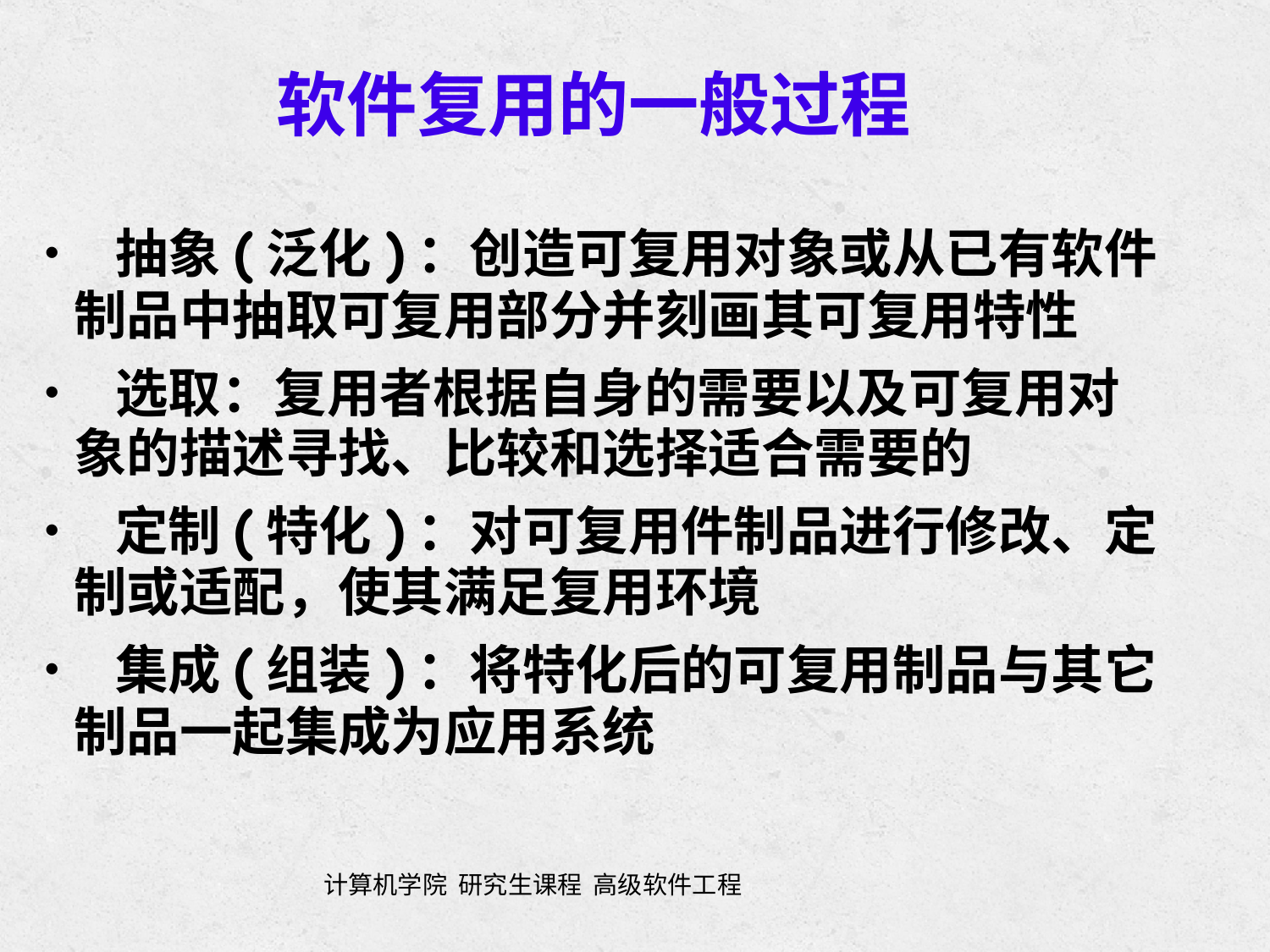

软件复用的一般过程

•  抽象(泛化)：创造可复用对象或从已有软件
	制品中抽取可复用部分并刻画其可复用特性
•  选取：复用者根据自身的需要以及可复用对
	象的描述寻找、比较和选择适合需要的
•  定制(特化)：对可复用件制品进行修改、定
	制或适配，使其满足复用环境
•  集成(组装)：将特化后的可复用制品与其它
	制品一起集成为应用系统
计算机学院  研究生课程  高级软件工程